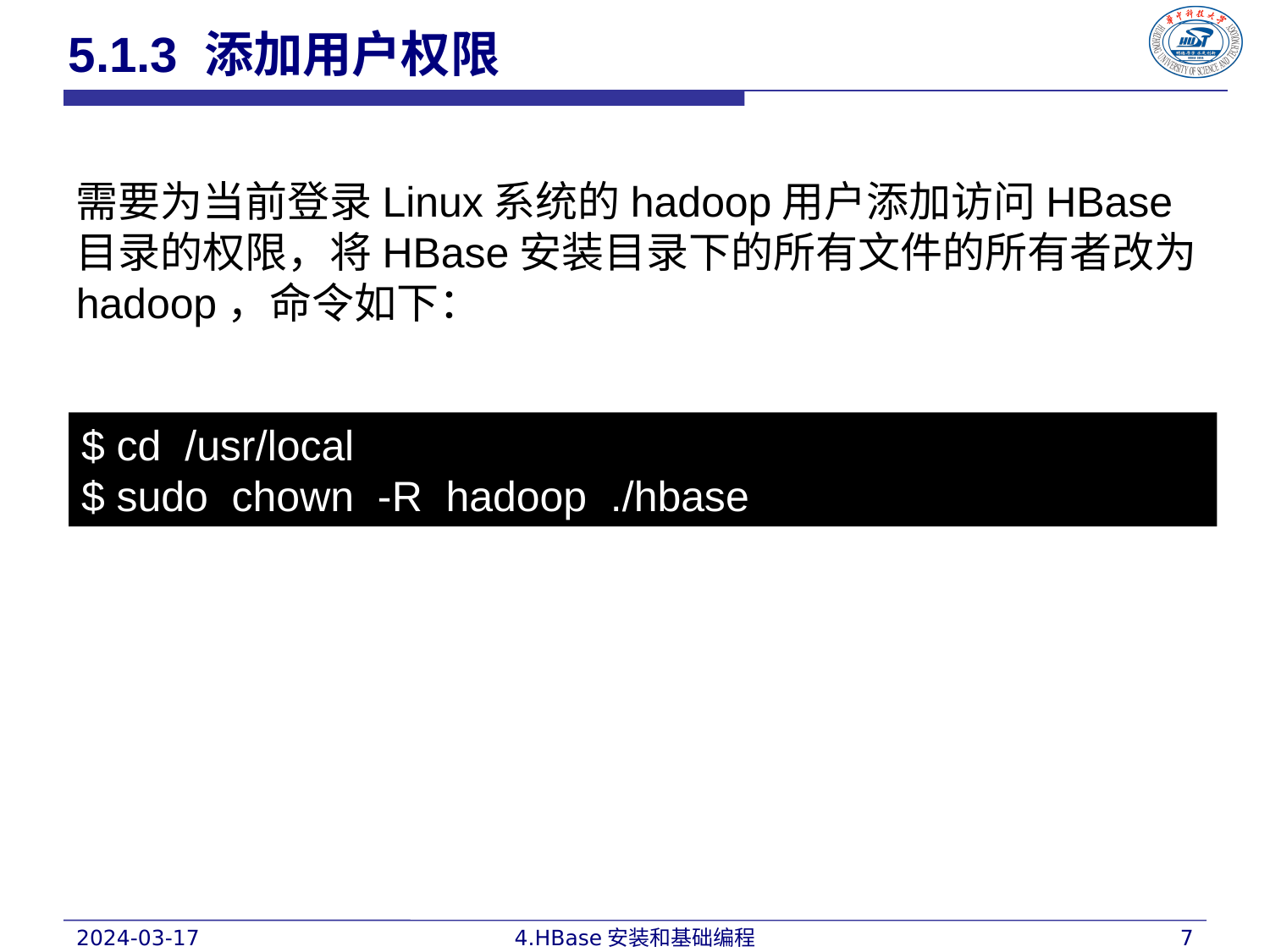

5.1.3 添加用户权限
需要为当前登录Linux系统的hadoop用户添加访问HBase目录的权限，将HBase安装目录下的所有文件的所有者改为hadoop，命令如下：
$ cd  /usr/local
$ sudo  chown  -R  hadoop  ./hbase
2024-03-17
4.HBase安装和基础编程
7